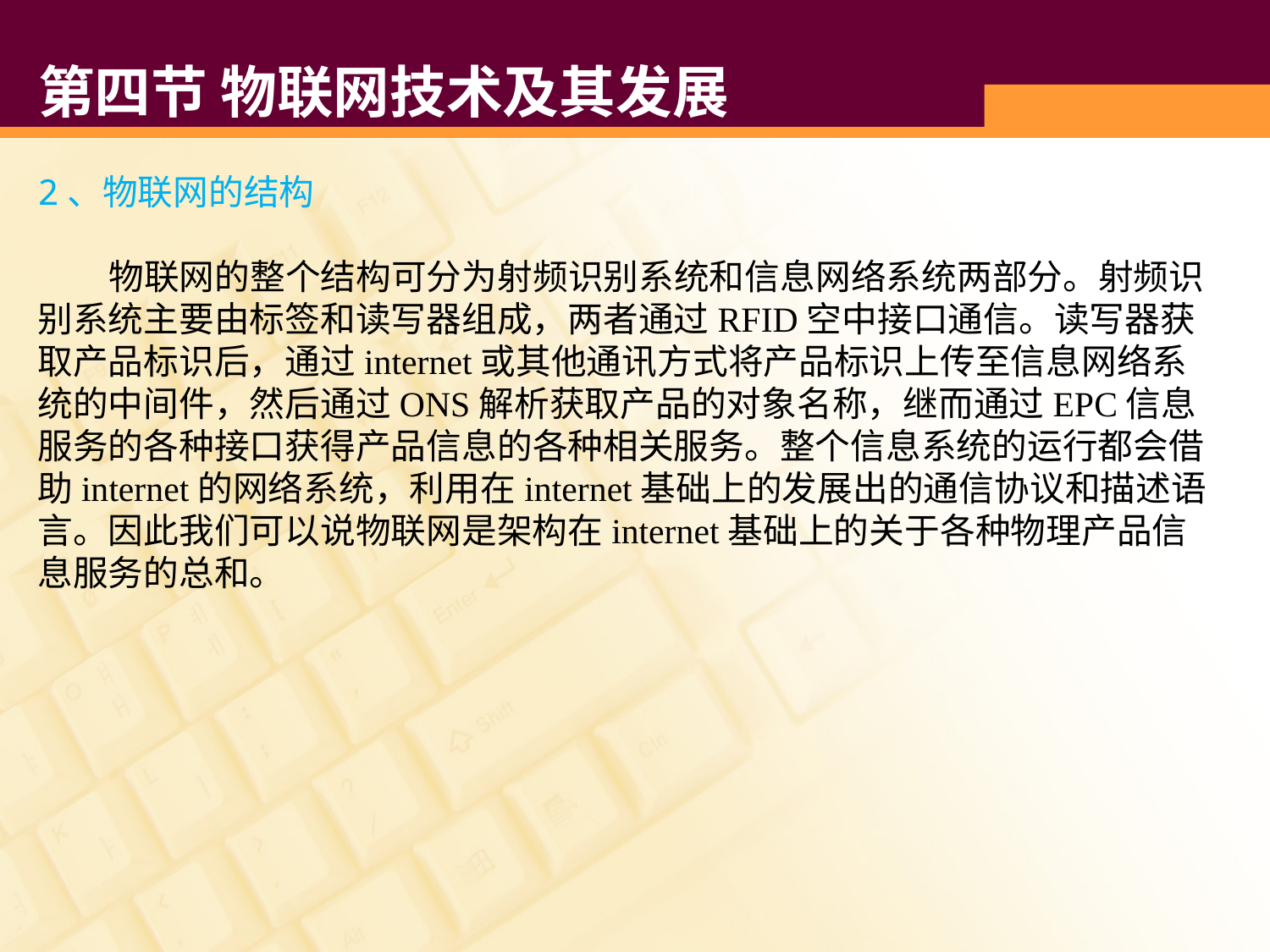

# 第四节 物联网技术及其发展
2、物联网的结构

        物联网的整个结构可分为射频识别系统和信息网络系统两部分。射频识别系统主要由标签和读写器组成，两者通过RFID空中接口通信。读写器获取产品标识后，通过internet或其他通讯方式将产品标识上传至信息网络系统的中间件，然后通过ONS解析获取产品的对象名称，继而通过EPC信息服务的各种接口获得产品信息的各种相关服务。整个信息系统的运行都会借助internet的网络系统，利用在internet基础上的发展出的通信协议和描述语言。因此我们可以说物联网是架构在internet基础上的关于各种物理产品信息服务的总和。